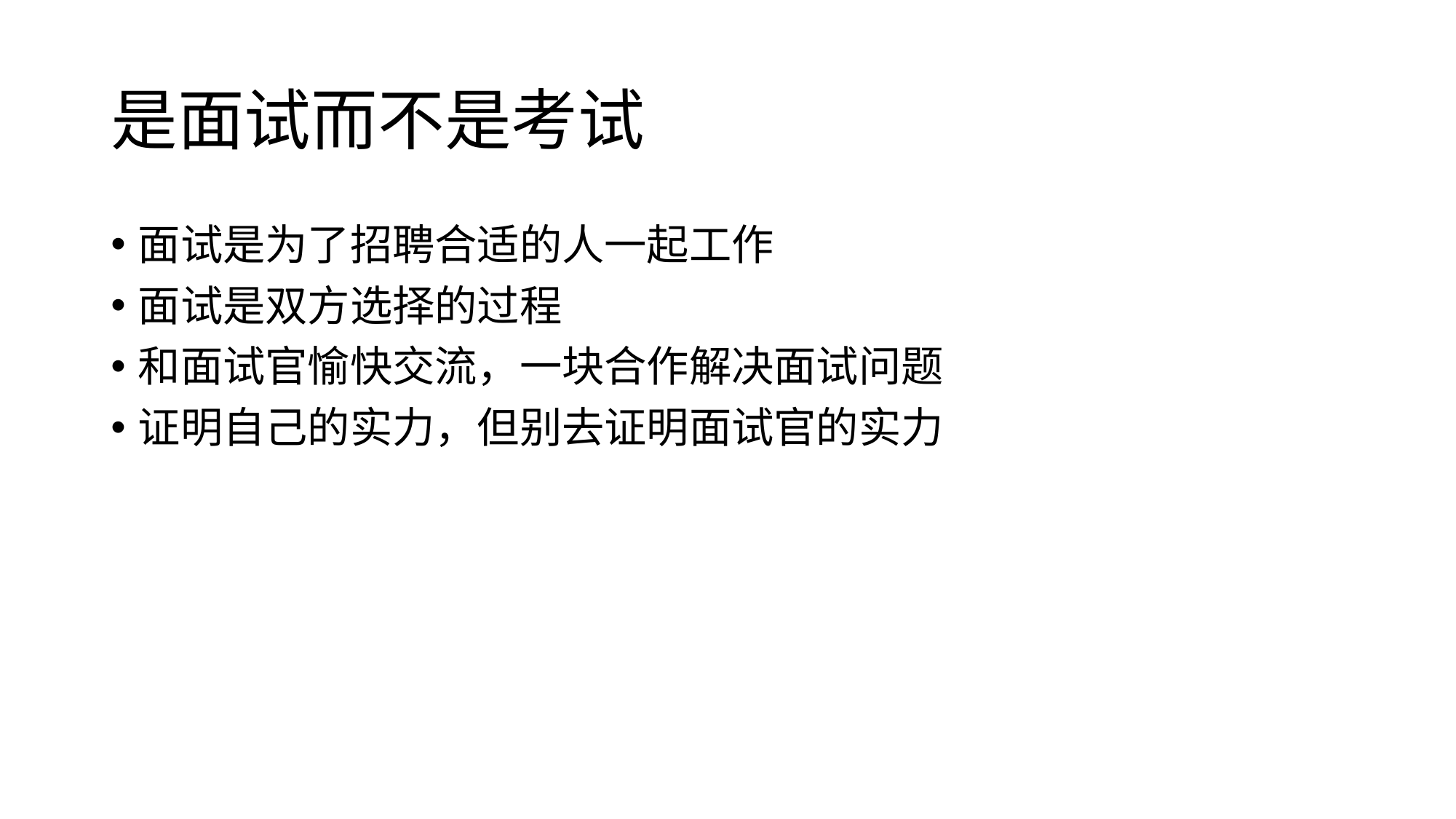

# 是面试而不是考试
面试是为了招聘合适的人一起工作
面试是双方选择的过程
和面试官愉快交流，一块合作解决面试问题
证明自己的实力，但别去证明面试官的实力